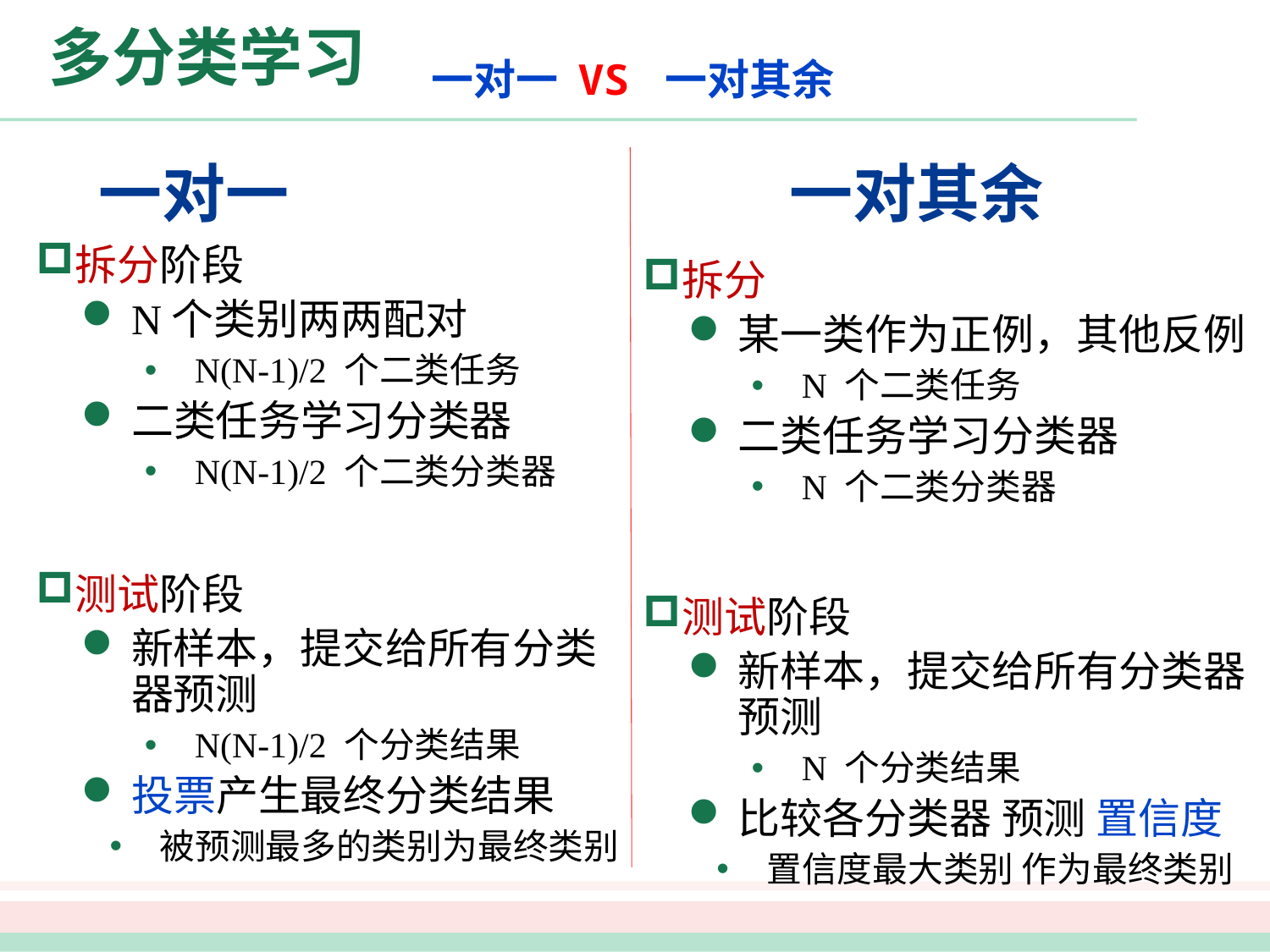

# 多分类学习
一对一 VS 一对其余
一对一
一对其余
拆分阶段
N个类别两两配对
N(N-1)/2 个二类任务
二类任务学习分类器
N(N-1)/2 个二类分类器

测试阶段
新样本，提交给所有分类器预测
N(N-1)/2 个分类结果
投票产生最终分类结果
被预测最多的类别为最终类别

拆分
某一类作为正例，其他反例
N 个二类任务
二类任务学习分类器
N 个二类分类器

测试阶段
新样本，提交给所有分类器预测
N 个分类结果
比较各分类器 预测 置信度
置信度最大类别 作为最终类别